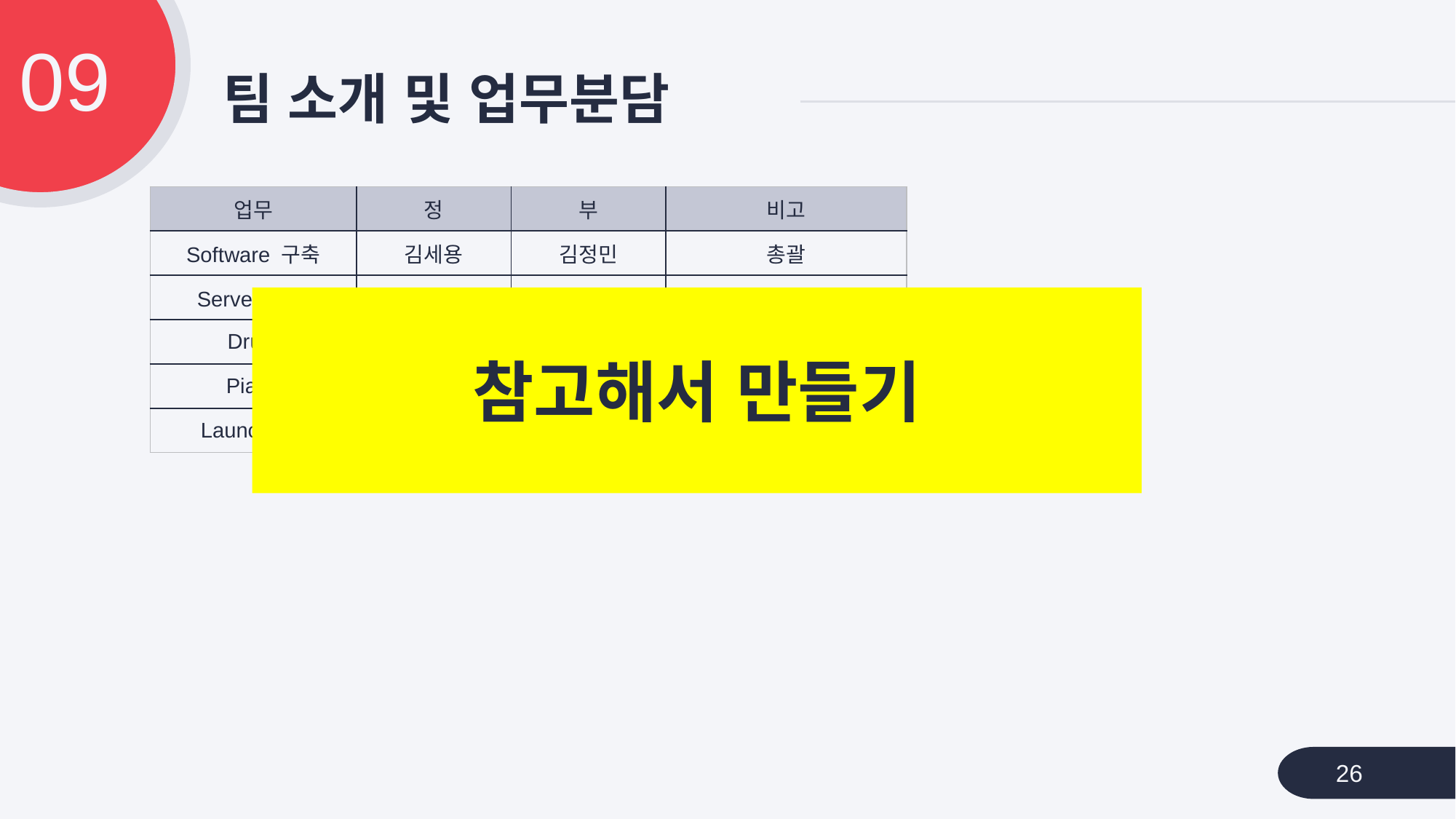

09
# 팀 소개 및 업무분담
| 업무 | 정 | 부 | 비고 |
| --- | --- | --- | --- |
| Software 구축 | 김세용 | 김정민 | 총괄 |
| Server 구축 | 김정민 | 김세용 |  |
| Drum | 김준영 | 김진우 | 악기 파트 팀장 |
| Piano | 유진솔 | 김준영 |  |
| Launchpad | 김진우 | 유진솔 |  |
참고해서 만들기
Instrument Unit 판매 (Instrument License )
- Harmony Kit을 구매한 기존 사용자가 추가적인 악기를 구매하는 것이므로 69,000원에 판매한다.
Premium Service 정액권 판매
- 월 3,000원에 사용자가 동영상 병합 서비스를 빠른 속도에 받을 수 있게 한다.
26